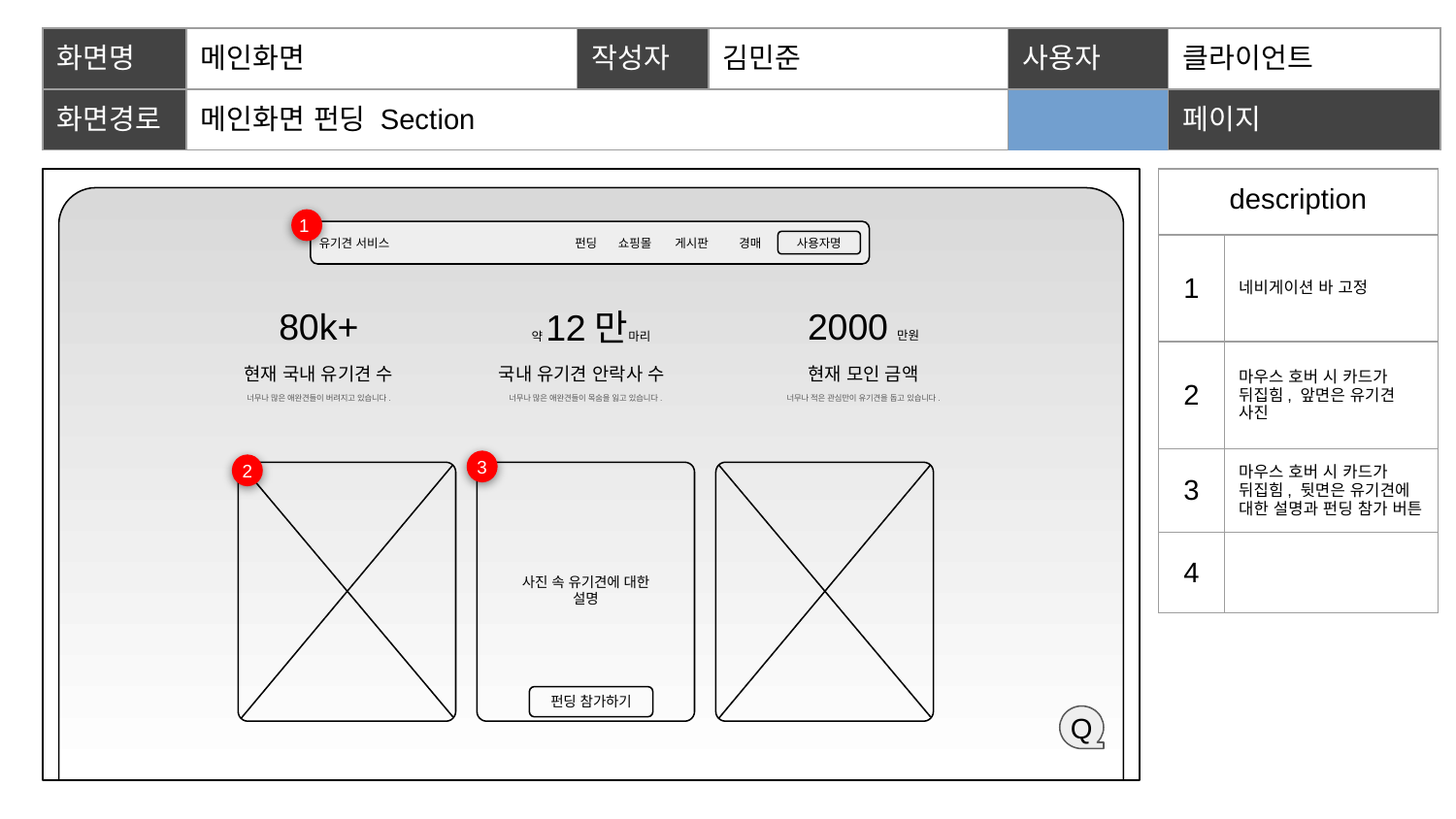

| 화면명 | 메인화면 | 작성자 | 김민준 |  | 사용자 | 클라이언트 |
| --- | --- | --- | --- | --- | --- | --- |
| 화면경로 | 메인화면 펀딩 Section |  |  |  | 페이지 | 1 |

| description |  |
| --- | --- |
| 1 | 네비게이션 바 고정 |
| 2 | 마우스 호버 시 카드가 뒤집힘, 앞면은 유기견 사진 |
| 3 | 마우스 호버 시 카드가 뒤집힘, 뒷면은 유기견에 대한 설명과 펀딩 참가 버튼 |
| 4 |  |

1

유기견 서비스
펀딩
쇼핑몰
게시판
경매
사용자명
80k+
2000만원
약12만마리
현재 국내 유기견 수
국내 유기견 안락사 수
현재 모인 금액
너무나 많은 애완견들이 버려지고 있습니다.
너무나 많은 애완견들이 목숨을 잃고 있습니다.
너무나 적은 관심만이 유기견을 돕고 있습니다.
4
3
2

사진 속 유기견에 대한 설명
펀딩 참가하기
Q